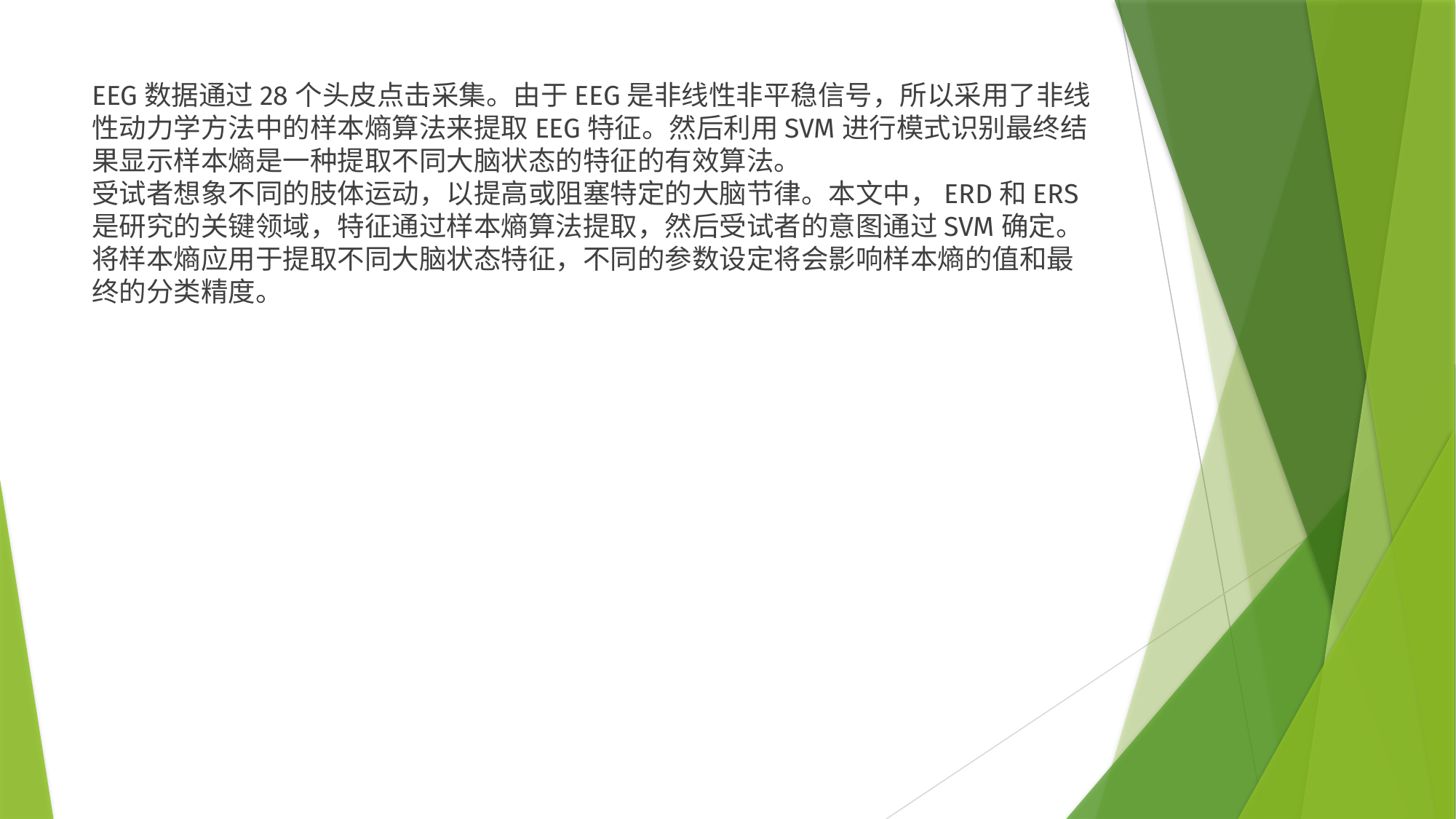

#
EEG数据通过28个头皮点击采集。由于EEG是非线性非平稳信号，所以采用了非线性动力学方法中的样本熵算法来提取EEG特征。然后利用SVM进行模式识别最终结果显示样本熵是一种提取不同大脑状态的特征的有效算法。
受试者想象不同的肢体运动，以提高或阻塞特定的大脑节律。本文中，ERD和ERS是研究的关键领域，特征通过样本熵算法提取，然后受试者的意图通过SVM确定。将样本熵应用于提取不同大脑状态特征，不同的参数设定将会影响样本熵的值和最终的分类精度。